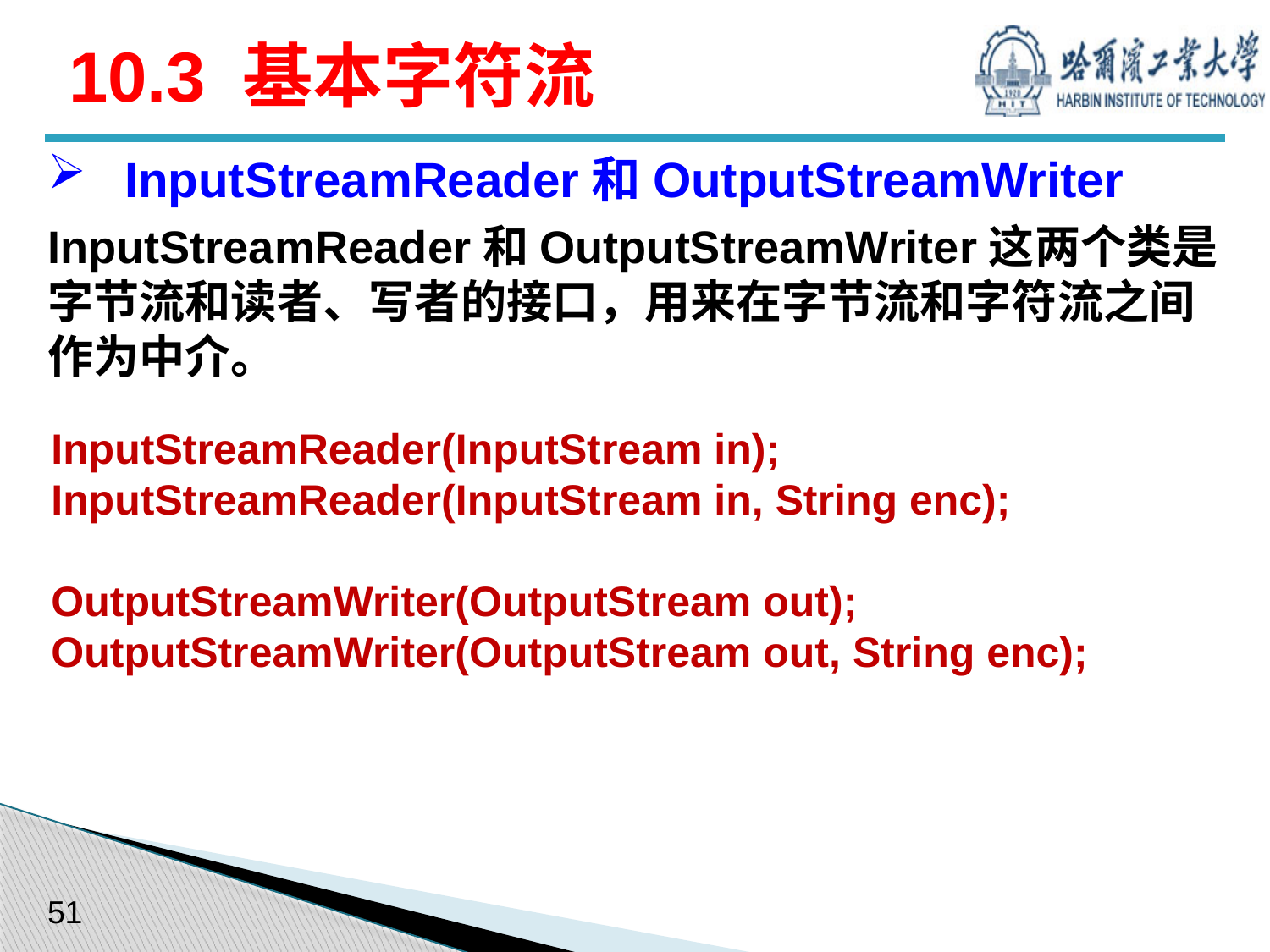

# 10.3 基本字符流
 InputStreamReader和OutputStreamWriter
InputStreamReader和OutputStreamWriter这两个类是字节流和读者、写者的接口，用来在字节流和字符流之间作为中介。
InputStreamReader(InputStream in);
InputStreamReader(InputStream in, String enc);
OutputStreamWriter(OutputStream out);
OutputStreamWriter(OutputStream out, String enc);